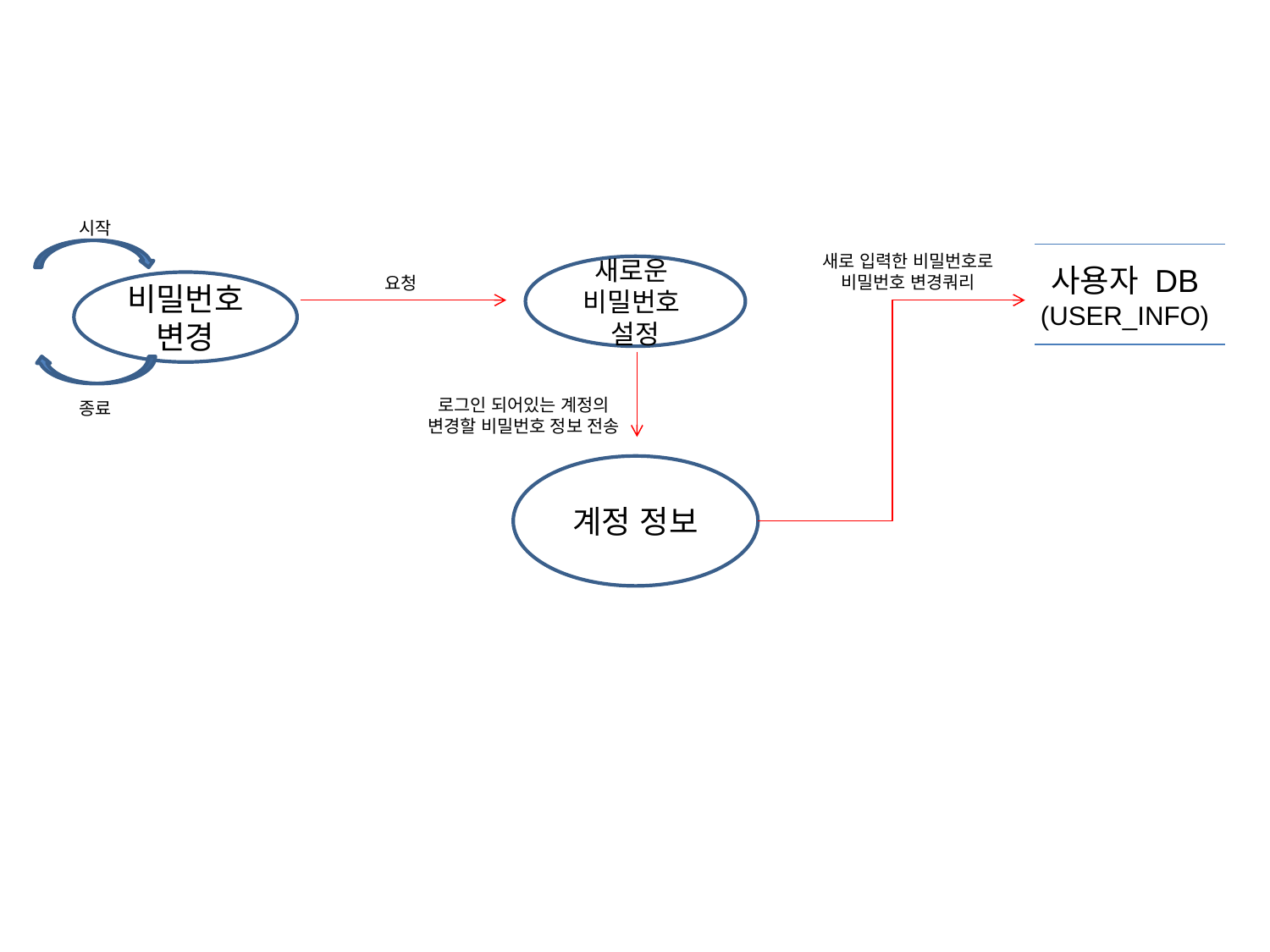

시작

새로 입력한 비밀번호로
비밀번호 변경쿼리
사용자 DB
(USER_INFO)
새로운
비밀번호
설정
요청
비밀번호변경

로그인 되어있는 계정의
변경할 비밀번호 정보 전송
종료
계정 정보